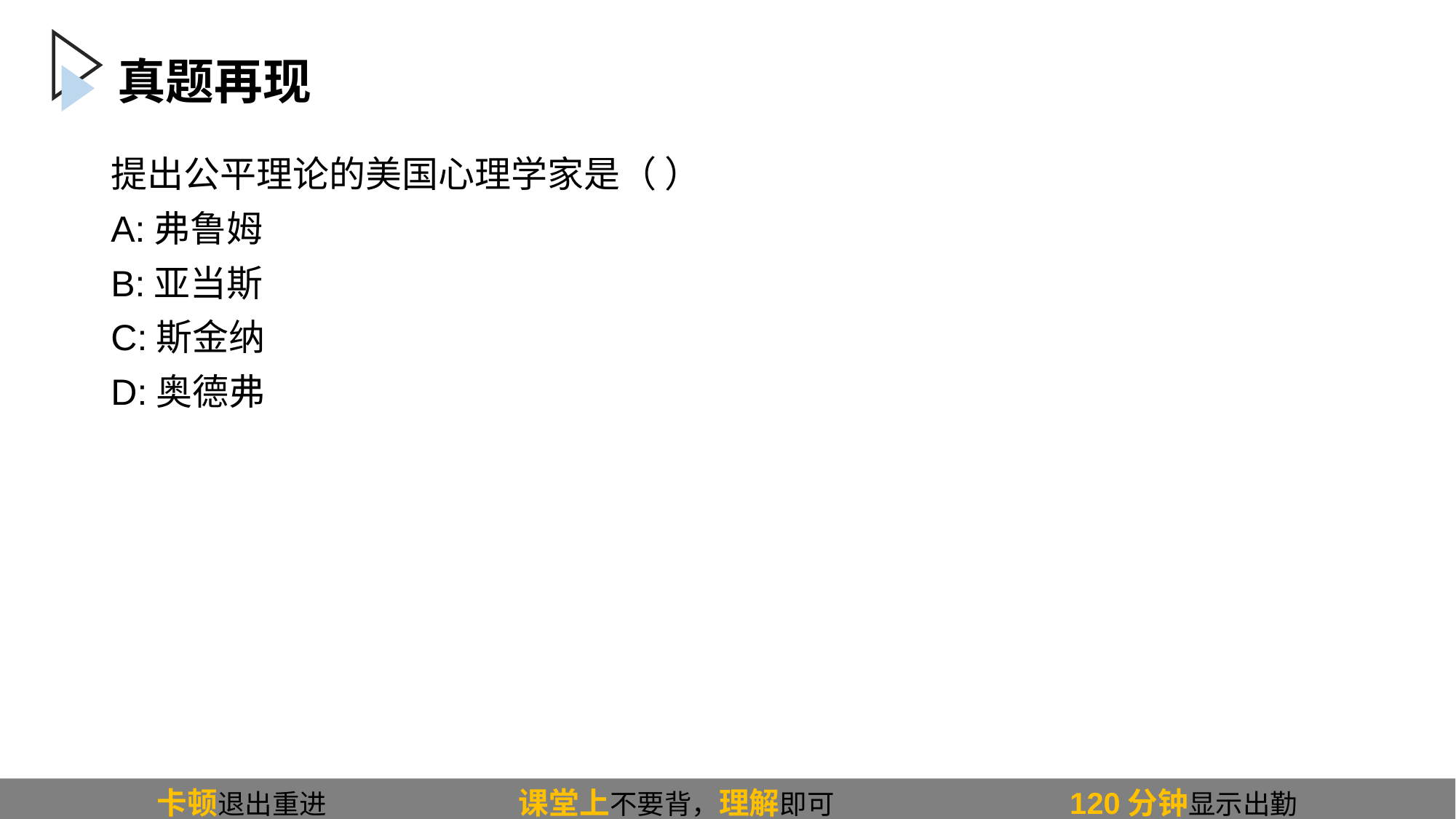

# 真题再现
提出公平理论的美国心理学家是（ ）
A:弗鲁姆
B:亚当斯
C:斯金纳
D:奥德弗